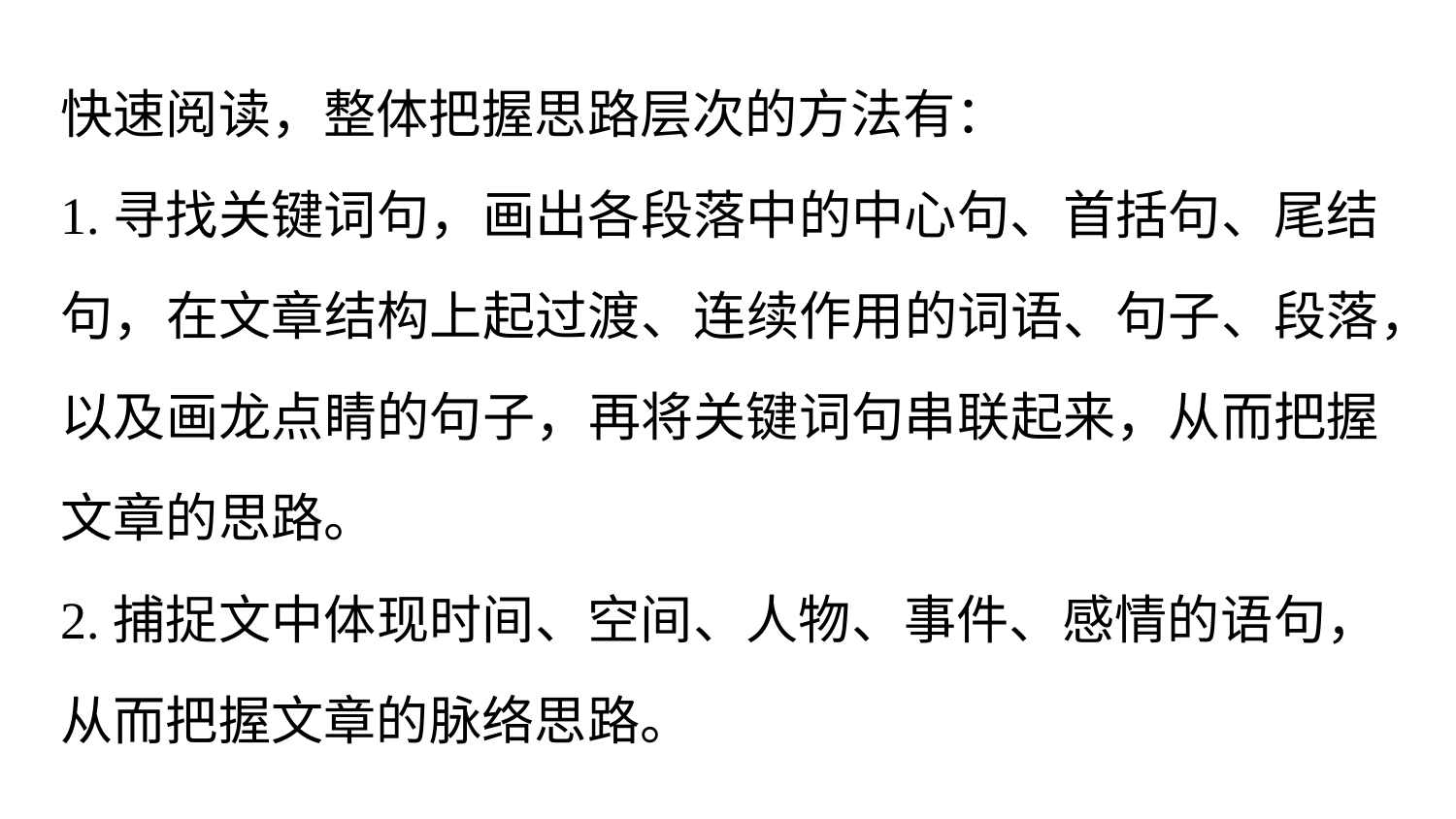

快速阅读，整体把握思路层次的方法有：
1.寻找关键词句，画出各段落中的中心句、首括句、尾结句，在文章结构上起过渡、连续作用的词语、句子、段落，以及画龙点睛的句子，再将关键词句串联起来，从而把握文章的思路。
2.捕捉文中体现时间、空间、人物、事件、感情的语句，从而把握文章的脉络思路。